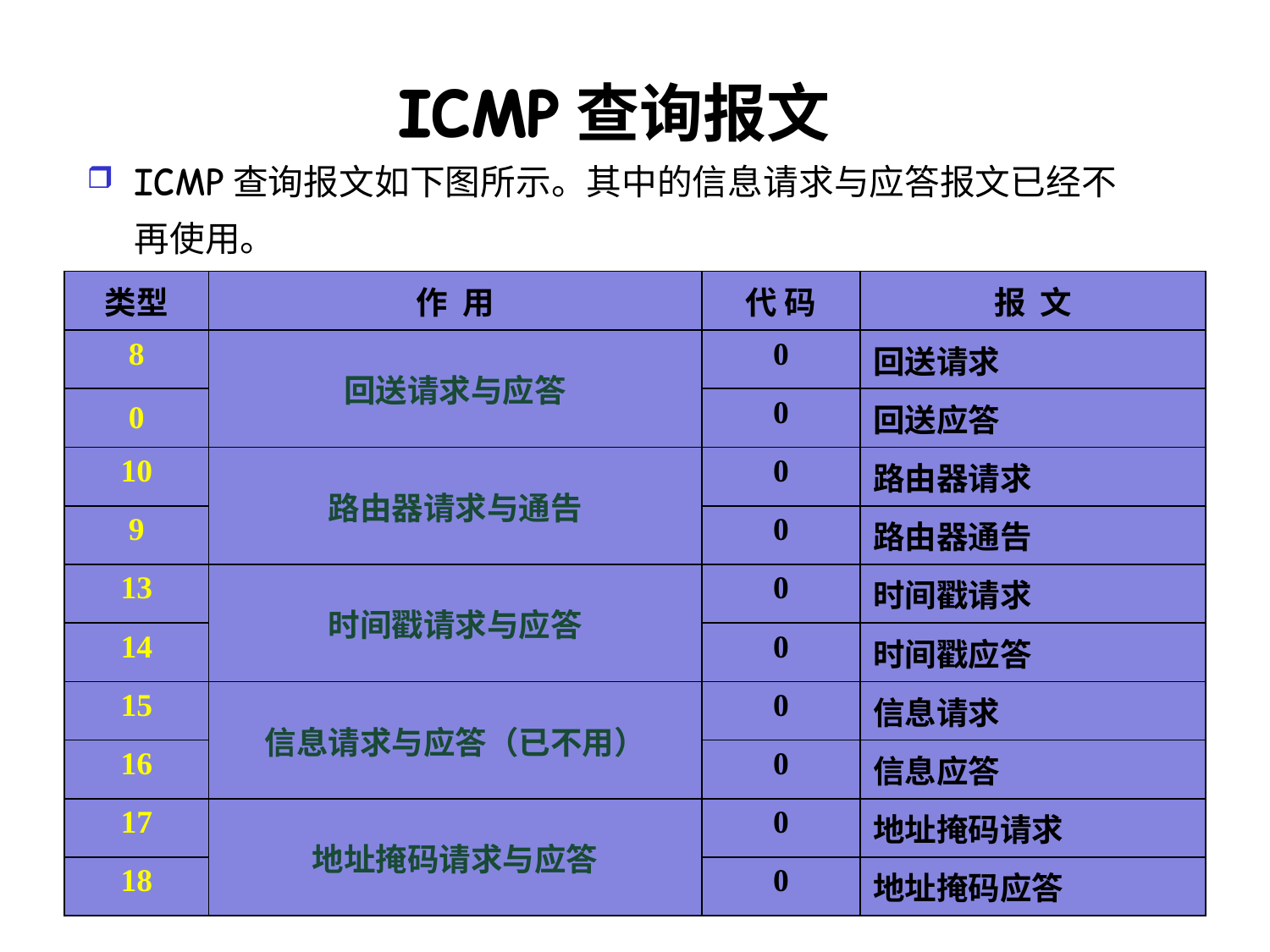

# ICMP查询报文
ICMP查询报文如下图所示。其中的信息请求与应答报文已经不再使用。
| 类型 | 作 用 | 代 码 | 报 文 |
| --- | --- | --- | --- |
| 8 | 回送请求与应答 | 0 | 回送请求 |
| 0 |  | 0 | 回送应答 |
| 10 | 路由器请求与通告 | 0 | 路由器请求 |
| 9 |  | 0 | 路由器通告 |
| 13 | 时间戳请求与应答 | 0 | 时间戳请求 |
| 14 |  | 0 | 时间戳应答 |
| 15 | 信息请求与应答（已不用） | 0 | 信息请求 |
| 16 |  | 0 | 信息应答 |
| 17 | 地址掩码请求与应答 | 0 | 地址掩码请求 |
| 18 |  | 0 | 地址掩码应答 |